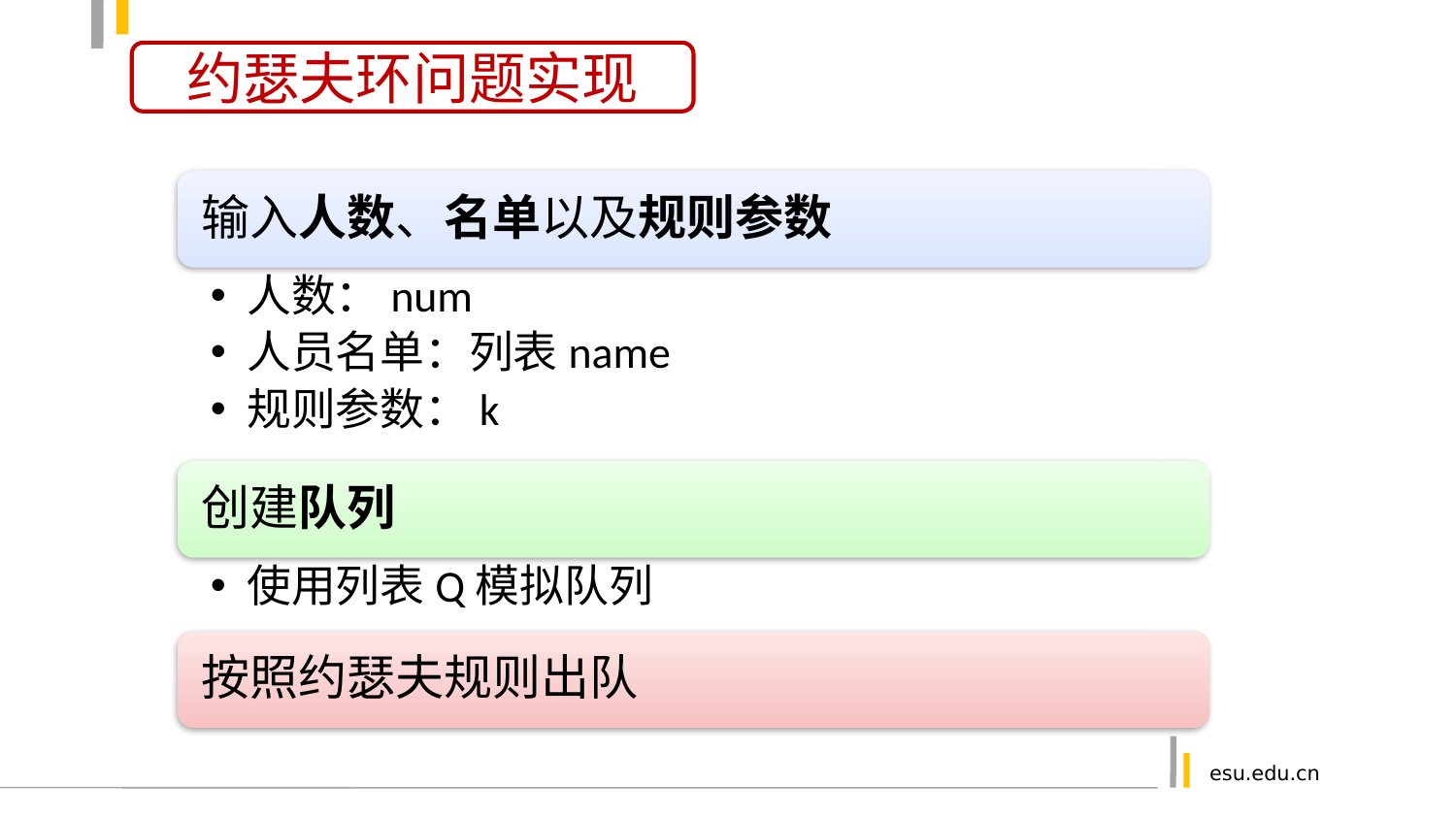

约瑟夫环问题实现
输入人数、名单以及规则参数
人数：num
人员名单：列表name
规则参数：k
创建队列
使用列表Q模拟队列
按照约瑟夫规则出队